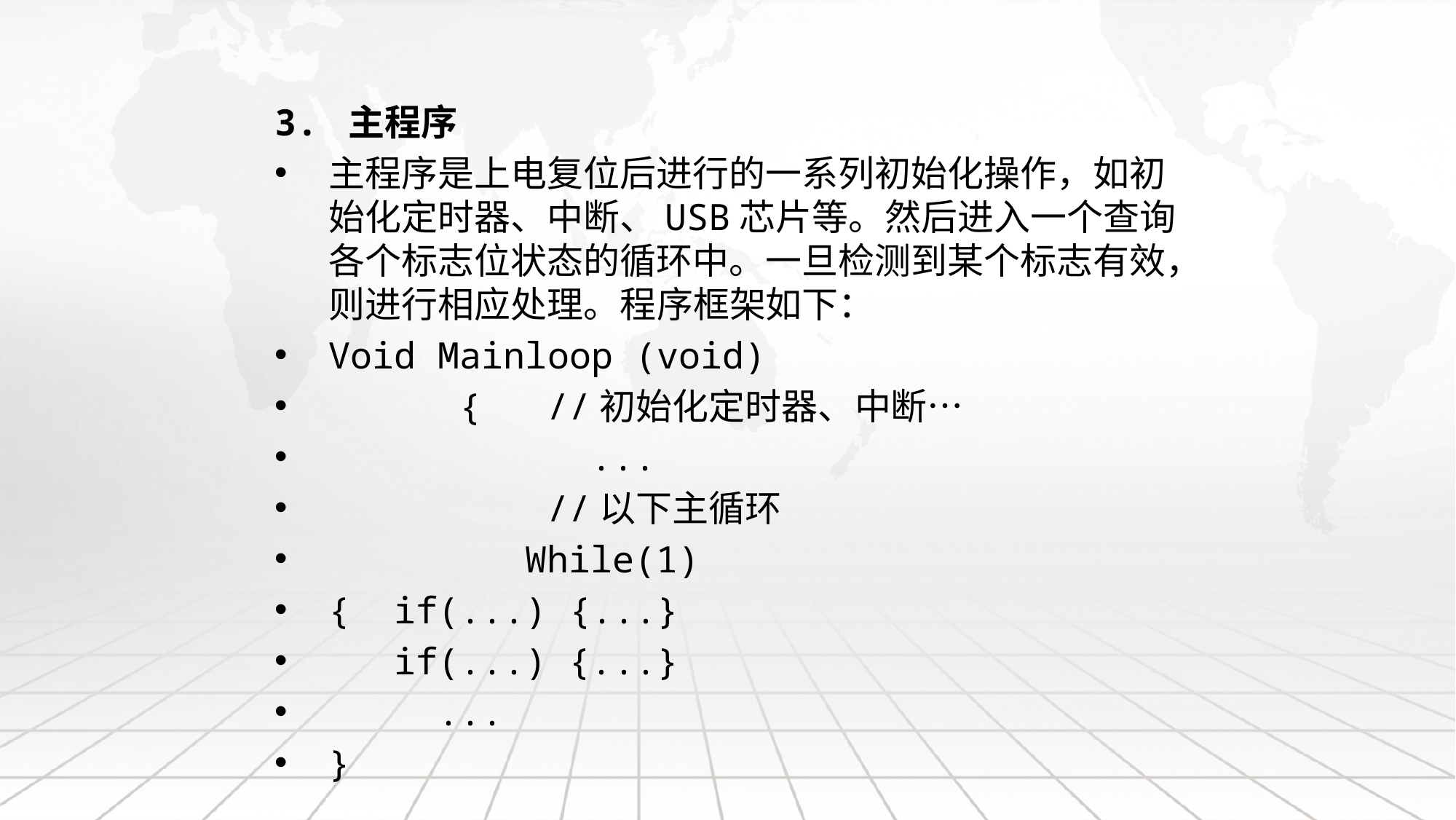

3. 主程序
主程序是上电复位后进行的一系列初始化操作，如初始化定时器、中断、USB芯片等。然后进入一个查询各个标志位状态的循环中。一旦检测到某个标志有效，则进行相应处理。程序框架如下：
Void Mainloop (void)
      {   //初始化定时器、中断…
            ...
          //以下主循环
         While(1)
{  if(...) {...}
   if(...) {...}
     ...
}